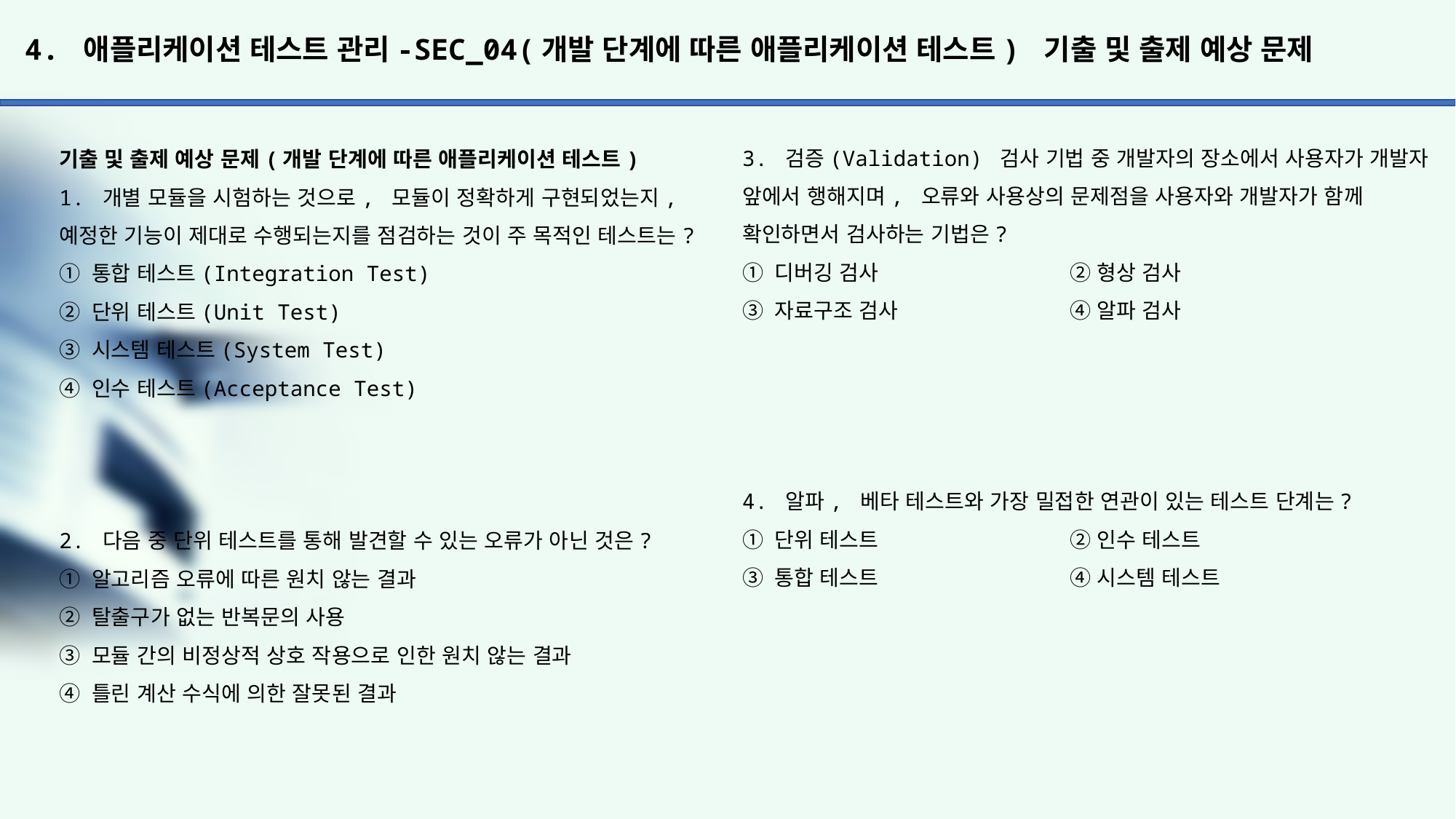

# 4. 애플리케이션 테스트 관리-SEC_04(개발 단계에 따른 애플리케이션 테스트) 기출 및 출제 예상 문제
3. 검증(Validation) 검사 기법 중 개발자의 장소에서 사용자가 개발자 앞에서 행해지며, 오류와 사용상의 문제점을 사용자와 개발자가 함께 확인하면서 검사하는 기법은?
① 디버깅 검사		② 형상 검사
③ 자료구조 검사		④ 알파 검사

4. 알파, 베타 테스트와 가장 밀접한 연관이 있는 테스트 단계는?
① 단위 테스트		② 인수 테스트
③ 통합 테스트		④ 시스템 테스트
기출 및 출제 예상 문제(개발 단계에 따른 애플리케이션 테스트)
1. 개별 모듈을 시험하는 것으로, 모듈이 정확하게 구현되었는지, 예정한 기능이 제대로 수행되는지를 점검하는 것이 주 목적인 테스트는?
① 통합 테스트(Integration Test)
② 단위 테스트(Unit Test)
③ 시스템 테스트(System Test)
④ 인수 테스트(Acceptance Test)

2. 다음 중 단위 테스트를 통해 발견할 수 있는 오류가 아닌 것은?
① 알고리즘 오류에 따른 원치 않는 결과
② 탈출구가 없는 반복문의 사용
③ 모듈 간의 비정상적 상호 작용으로 인한 원치 않는 결과
④ 틀린 계산 수식에 의한 잘못된 결과